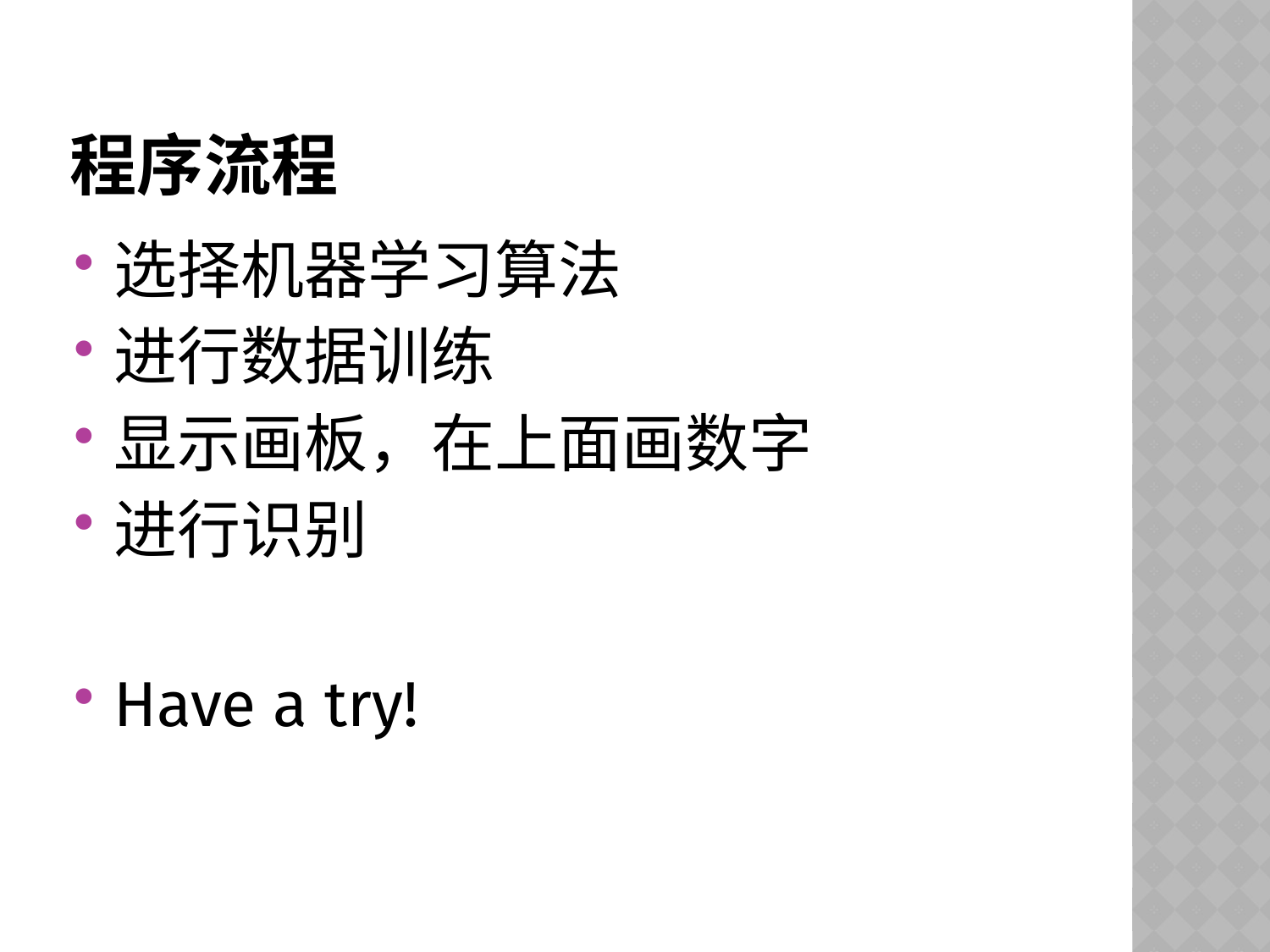

# 程序流程
选择机器学习算法
进行数据训练
显示画板，在上面画数字
进行识别

Have a try!